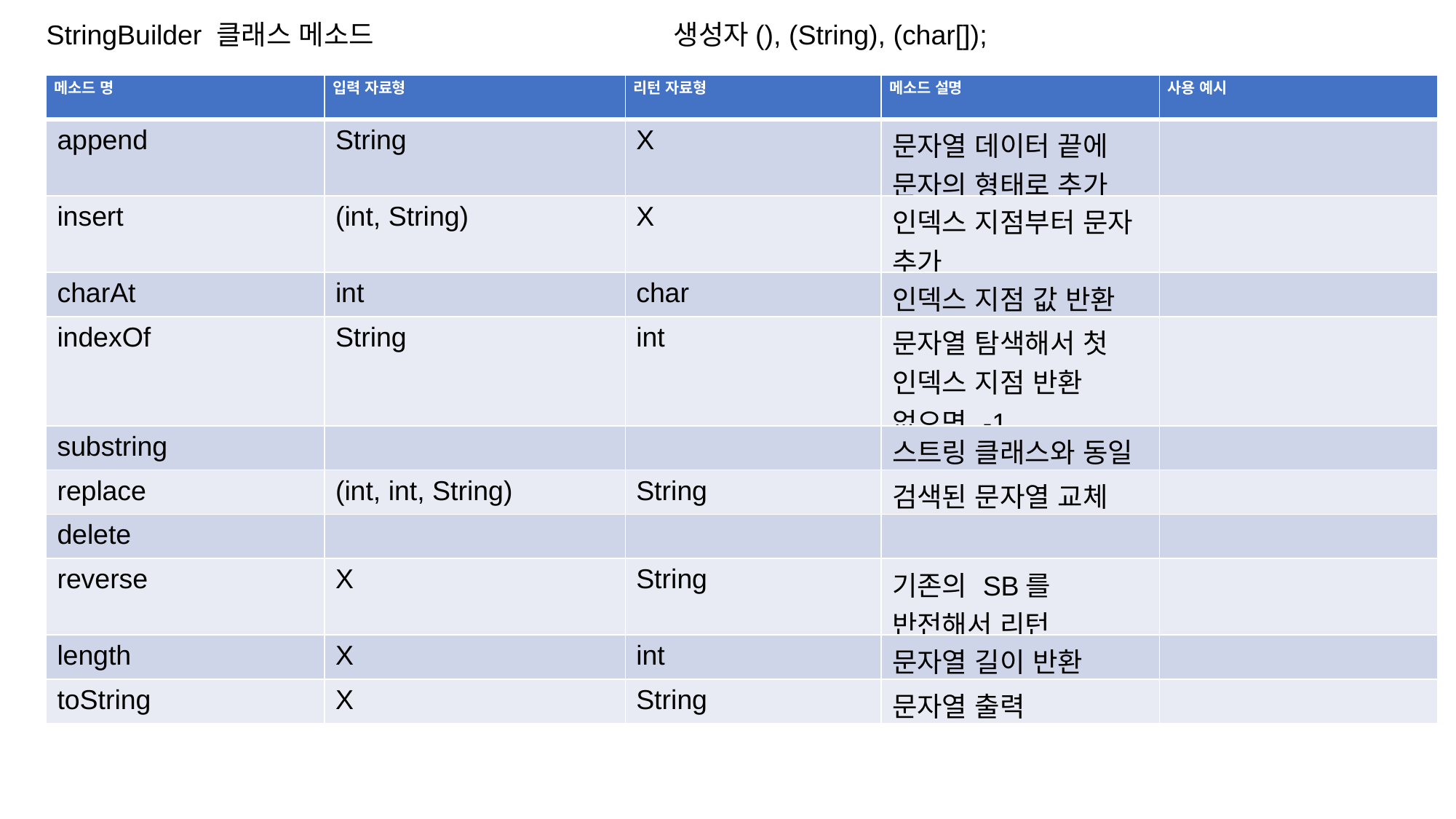

StringBuilder 클래스 메소드
생성자(), (String), (char[]);
| 메소드 명 | 입력 자료형 | 리턴 자료형 | 메소드 설명 | 사용 예시 |
| --- | --- | --- | --- | --- |
| append | String | X | 문자열 데이터 끝에 문자의 형태로 추가 |  |
| insert | (int, String) | X | 인덱스 지점부터 문자 추가 |  |
| charAt | int | char | 인덱스 지점 값 반환 |  |
| indexOf | String | int | 문자열 탐색해서 첫 인덱스 지점 반환 없으면 -1 |  |
| substring |  |  | 스트링 클래스와 동일 |  |
| replace | (int, int, String) | String | 검색된 문자열 교체 |  |
| delete |  |  |  |  |
| reverse | X | String | 기존의 SB를 반전해서 리턴 |  |
| length | X | int | 문자열 길이 반환 |  |
| toString | X | String | 문자열 출력 |  |